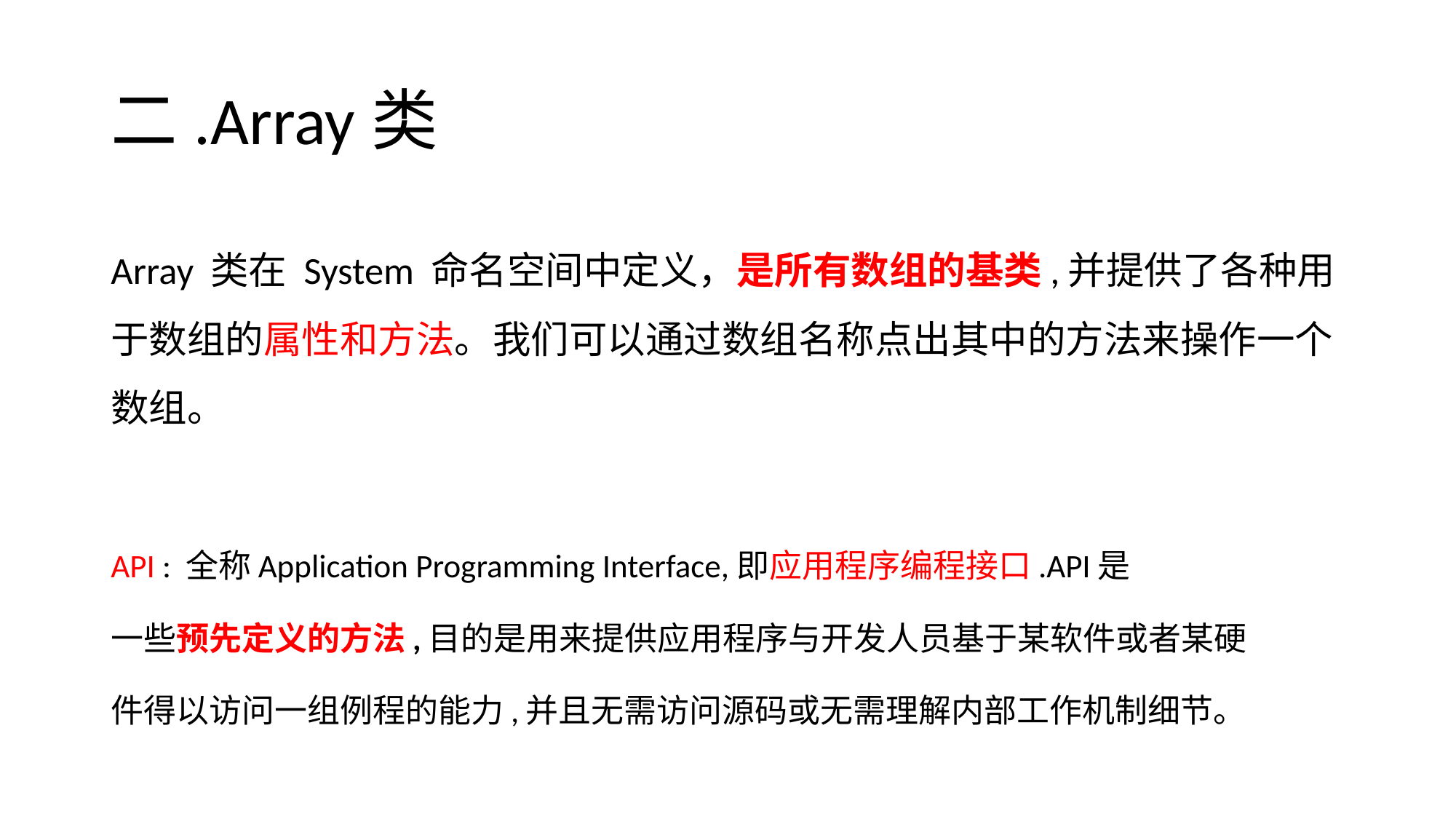

# 二.Array类
Array 类在 System 命名空间中定义，是所有数组的基类,并提供了各种用于数组的属性和方法。我们可以通过数组名称点出其中的方法来操作一个数组。

API : 全称Application Programming Interface,即应用程序编程接口.API是
一些预先定义的方法,目的是用来提供应用程序与开发人员基于某软件或者某硬
件得以访问一组例程的能力,并且无需访问源码或无需理解内部工作机制细节。